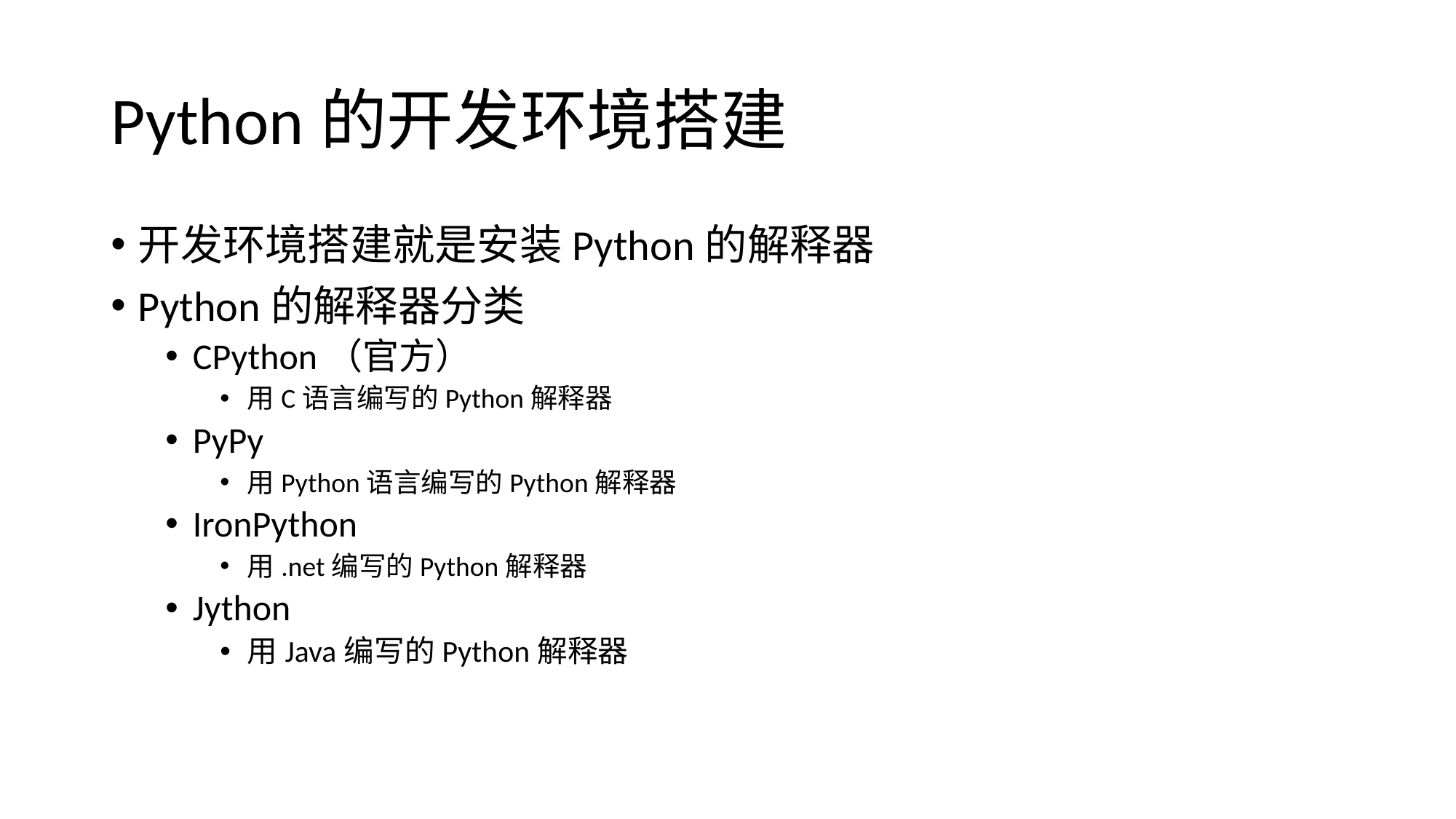

# Python的开发环境搭建
开发环境搭建就是安装Python的解释器
Python的解释器分类
CPython（官方）
用C语言编写的Python解释器
PyPy
用Python语言编写的Python解释器
IronPython
用.net编写的Python解释器
Jython
用Java编写的Python解释器